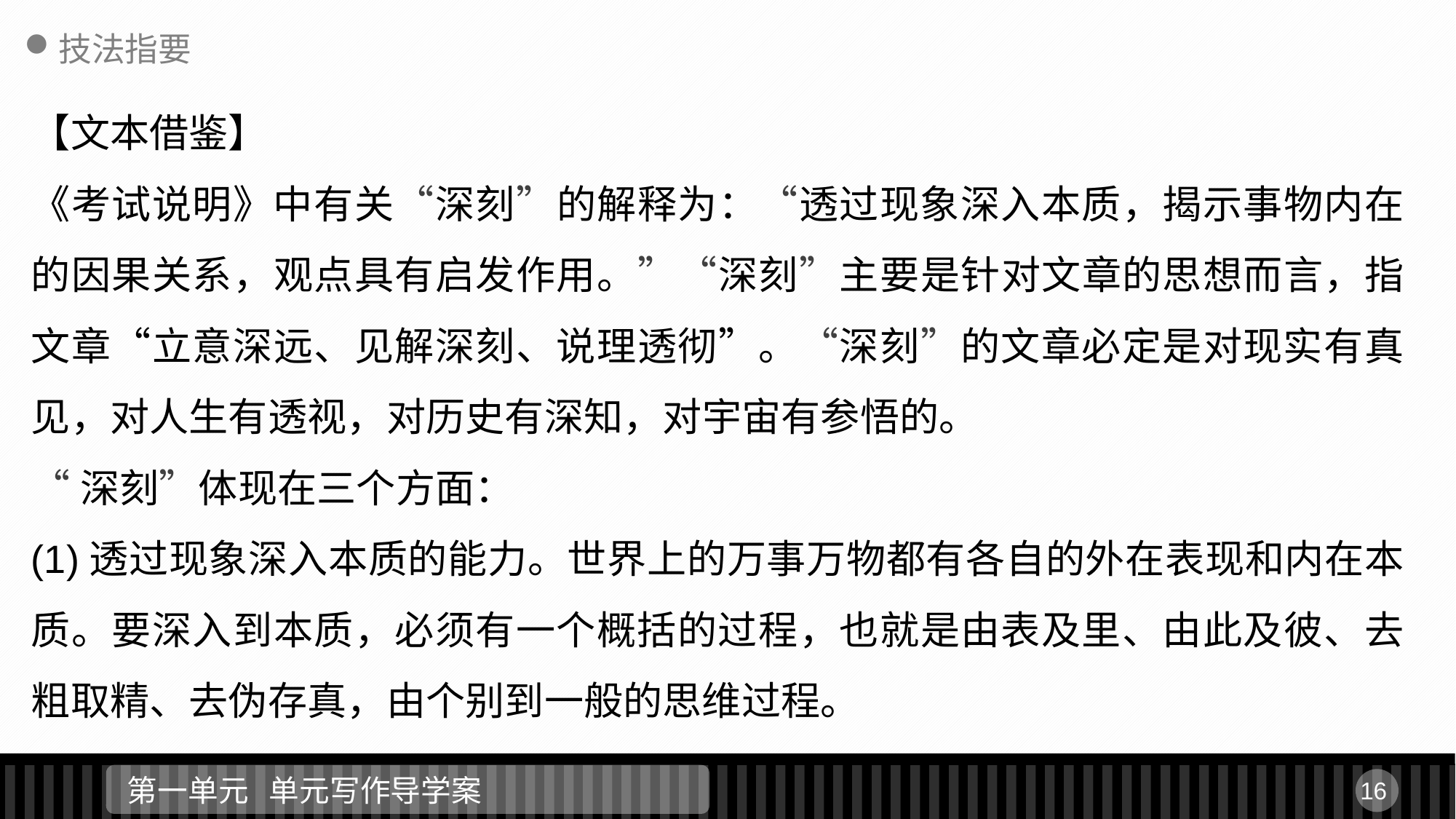

技法指要
【文本借鉴】
《考试说明》中有关“深刻”的解释为：“透过现象深入本质，揭示事物内在的因果关系，观点具有启发作用。”“深刻”主要是针对文章的思想而言，指文章“立意深远、见解深刻、说理透彻”。“深刻”的文章必定是对现实有真见，对人生有透视，对历史有深知，对宇宙有参悟的。
“深刻”体现在三个方面：
(1)透过现象深入本质的能力。世界上的万事万物都有各自的外在表现和内在本质。要深入到本质，必须有一个概括的过程，也就是由表及里、由此及彼、去粗取精、去伪存真，由个别到一般的思维过程。